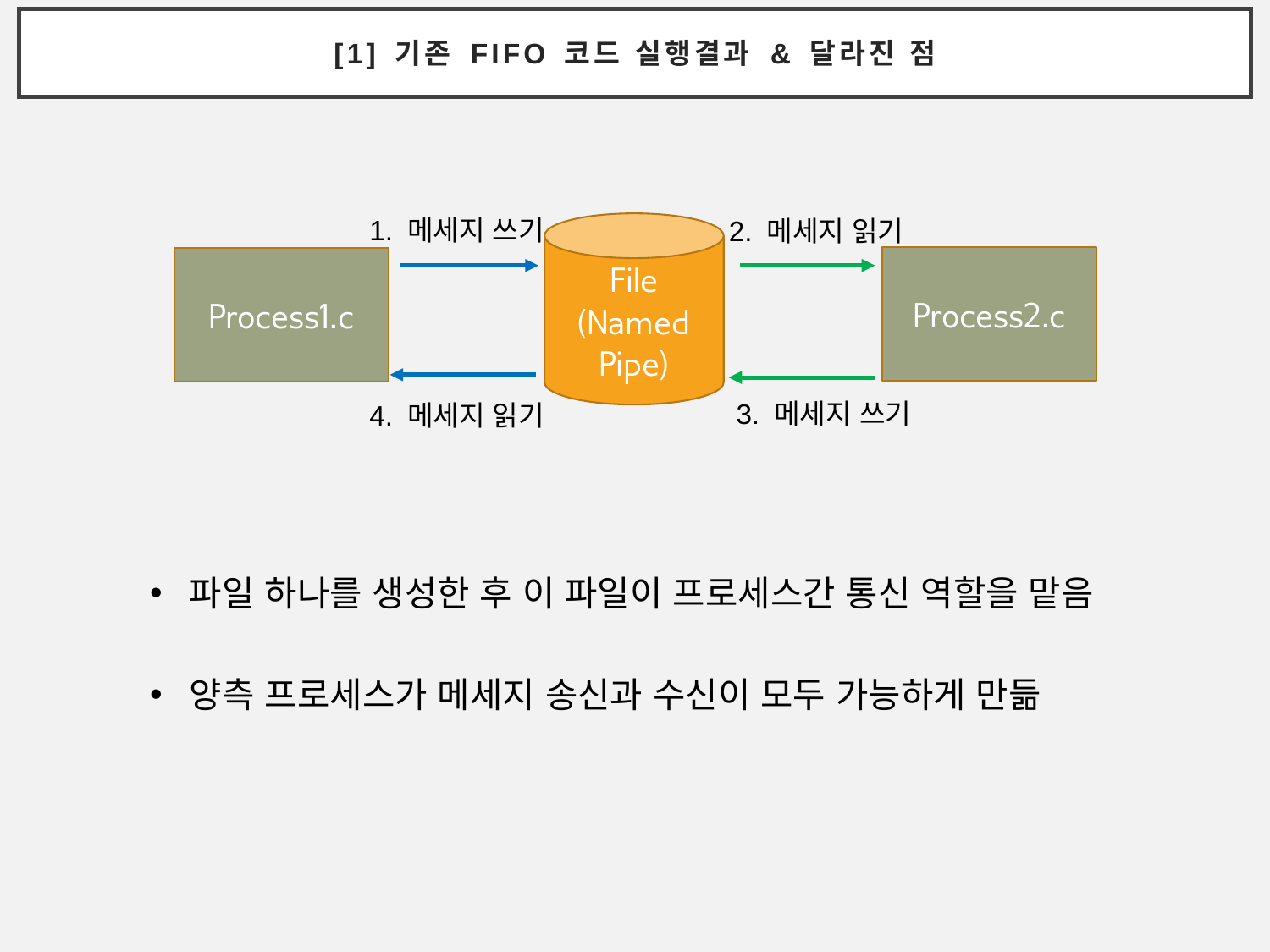

[1] 기존 FIFO 코드 실행결과 & 달라진 점
1. 메세지 쓰기
2. 메세지 읽기
File
(Named Pipe)
Process2.c
Process1.c
3. 메세지 쓰기
4. 메세지 읽기
파일 하나를 생성한 후 이 파일이 프로세스간 통신 역할을 맡음

양측 프로세스가 메세지 송신과 수신이 모두 가능하게 만듦